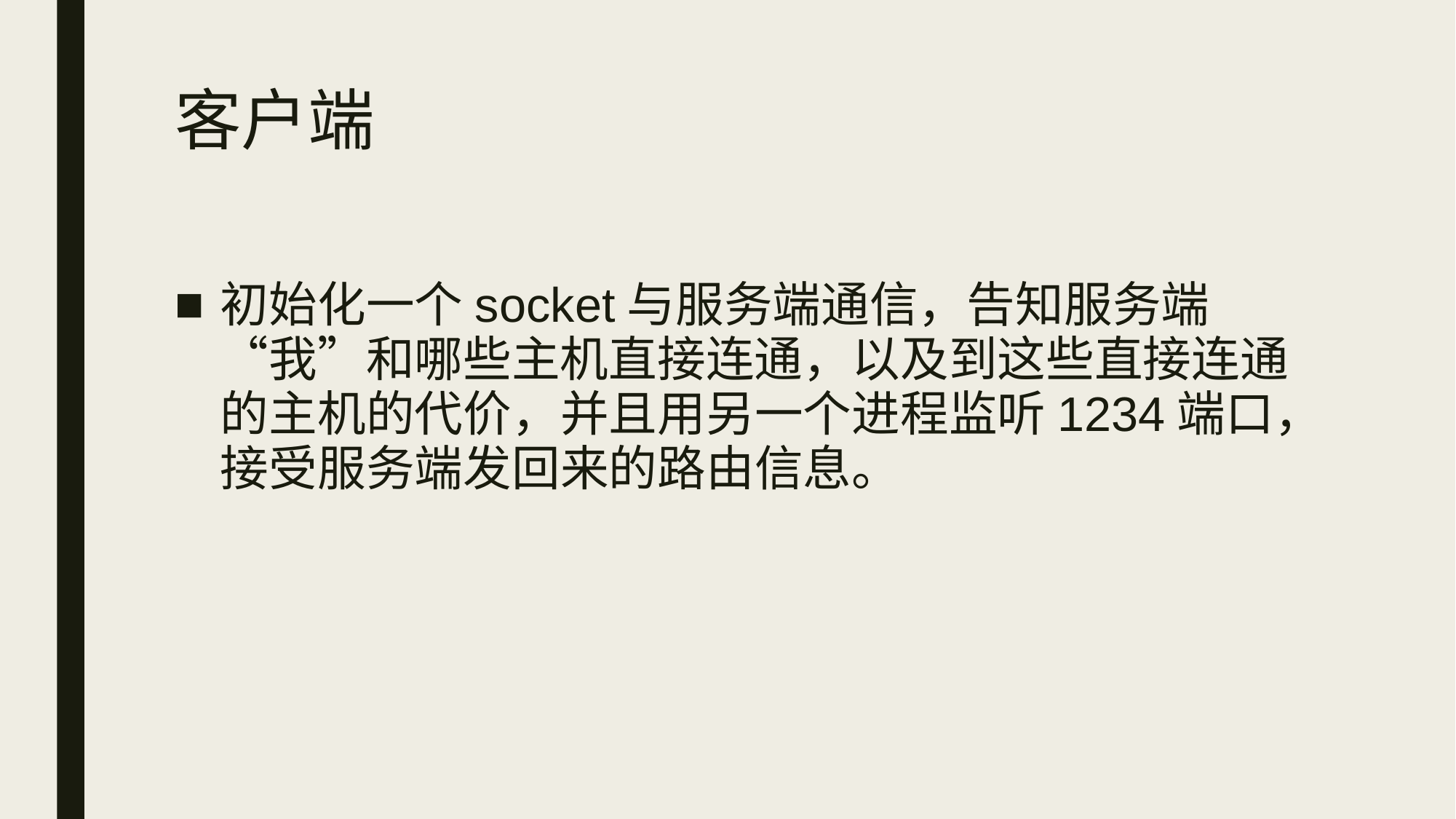

# 客户端
初始化一个socket与服务端通信，告知服务端“我”和哪些主机直接连通，以及到这些直接连通的主机的代价，并且用另一个进程监听1234端口，接受服务端发回来的路由信息。